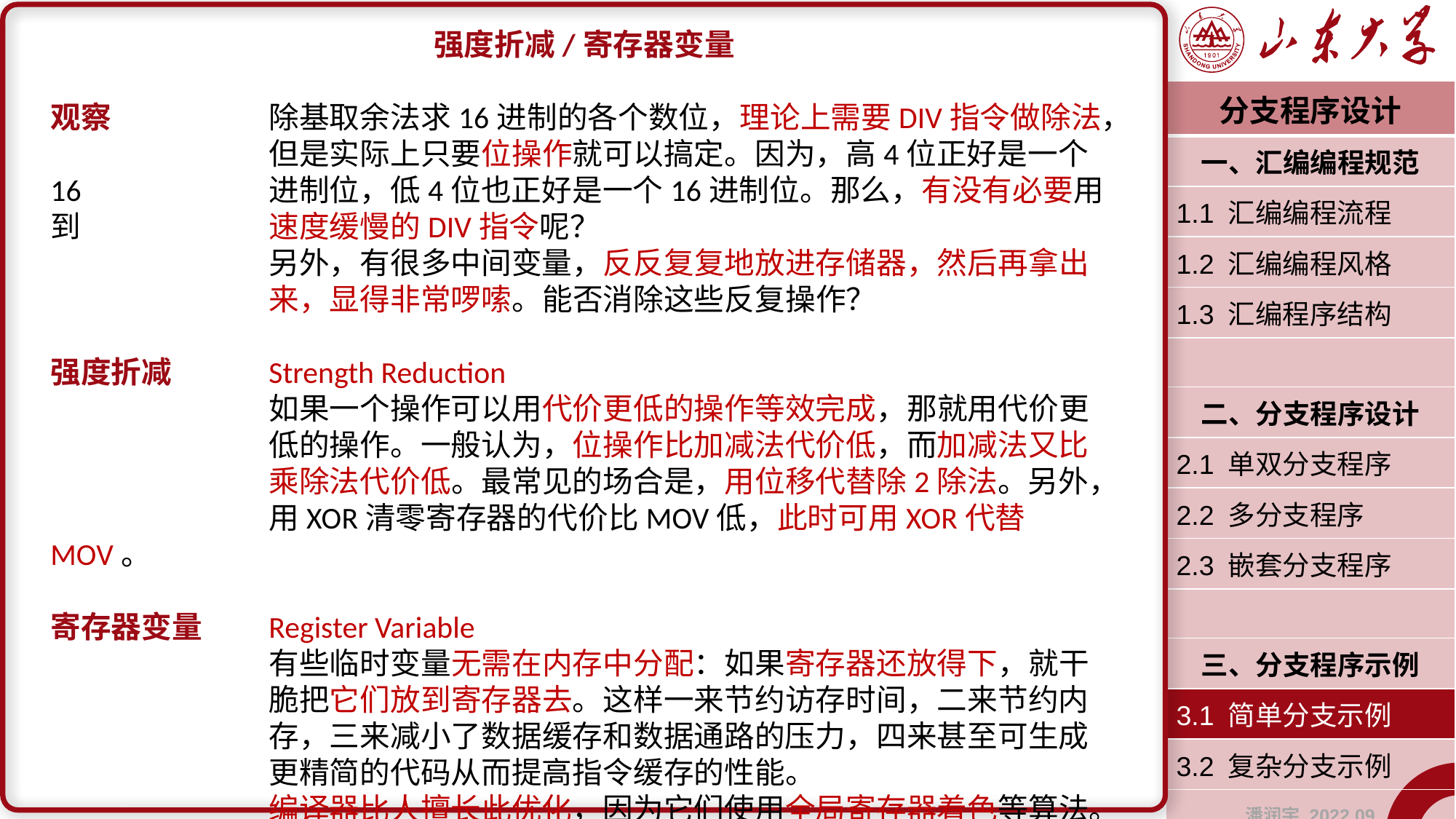

强度折减/寄存器变量

观察		除基取余法求16进制的各个数位，理论上需要DIV指令做除法，		但是实际上只要位操作就可以搞定。因为，高4位正好是一个16		进制位，低4位也正好是一个16进制位。那么，有没有必要用到		速度缓慢的DIV指令呢？
		另外，有很多中间变量，反反复复地放进存储器，然后再拿出		来，显得非常啰嗦。能否消除这些反复操作？

强度折减	Strength Reduction
		如果一个操作可以用代价更低的操作等效完成，那就用代价更		低的操作。一般认为，位操作比加减法代价低，而加减法又比		乘除法代价低。最常见的场合是，用位移代替除2除法。另外，		用XOR清零寄存器的代价比MOV低，此时可用XOR代替MOV。

寄存器变量	Register Variable
		有些临时变量无需在内存中分配：如果寄存器还放得下，就干		脆把它们放到寄存器去。这样一来节约访存时间，二来节约内		存，三来减小了数据缓存和数据通路的压力，四来甚至可生成		更精简的代码从而提高指令缓存的性能。
		编译器比人擅长此优化，因为它们使用全局寄存器着色等算法。
| 分支程序设计 |
| --- |
| 一、汇编编程规范 |
| 1.1 汇编编程流程 |
| 1.2 汇编编程风格 |
| 1.3 汇编程序结构 |
|  |
| 二、分支程序设计 |
| 2.1 单双分支程序 |
| 2.2 多分支程序 |
| 2.3 嵌套分支程序 |
|  |
| 三、分支程序示例 |
| 3.1 简单分支示例 |
| 3.2 复杂分支示例 |
| 潘润宇 2022.09 |